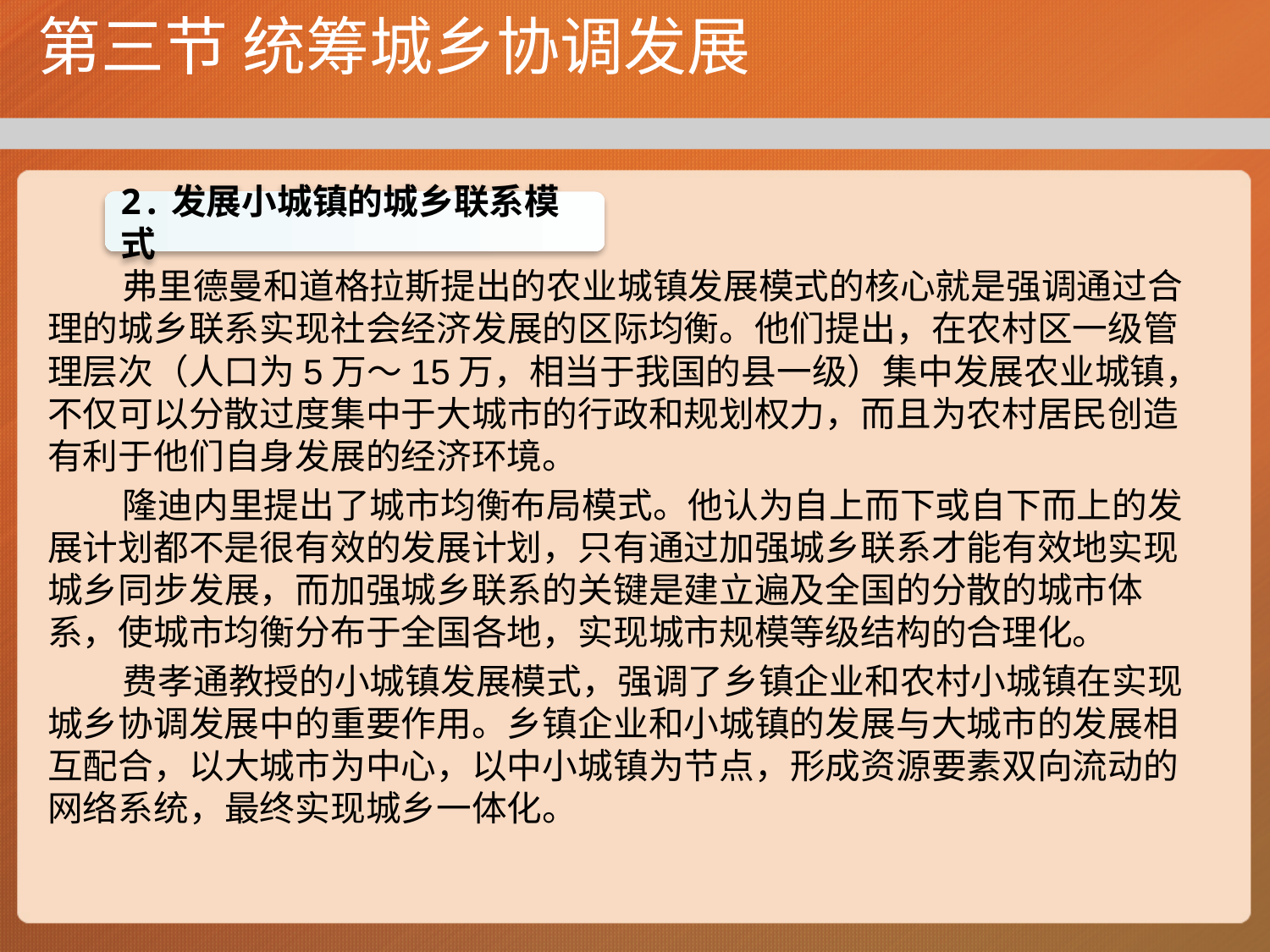

# 第三节 统筹城乡协调发展

弗里德曼和道格拉斯提出的农业城镇发展模式的核心就是强调通过合理的城乡联系实现社会经济发展的区际均衡。他们提出，在农村区一级管理层次（人口为5万～15万，相当于我国的县一级）集中发展农业城镇，不仅可以分散过度集中于大城市的行政和规划权力，而且为农村居民创造有利于他们自身发展的经济环境。
隆迪内里提出了城市均衡布局模式。他认为自上而下或自下而上的发展计划都不是很有效的发展计划，只有通过加强城乡联系才能有效地实现城乡同步发展，而加强城乡联系的关键是建立遍及全国的分散的城市体系，使城市均衡分布于全国各地，实现城市规模等级结构的合理化。
费孝通教授的小城镇发展模式，强调了乡镇企业和农村小城镇在实现城乡协调发展中的重要作用。乡镇企业和小城镇的发展与大城市的发展相互配合，以大城市为中心，以中小城镇为节点，形成资源要素双向流动的网络系统，最终实现城乡一体化。
2.发展小城镇的城乡联系模式